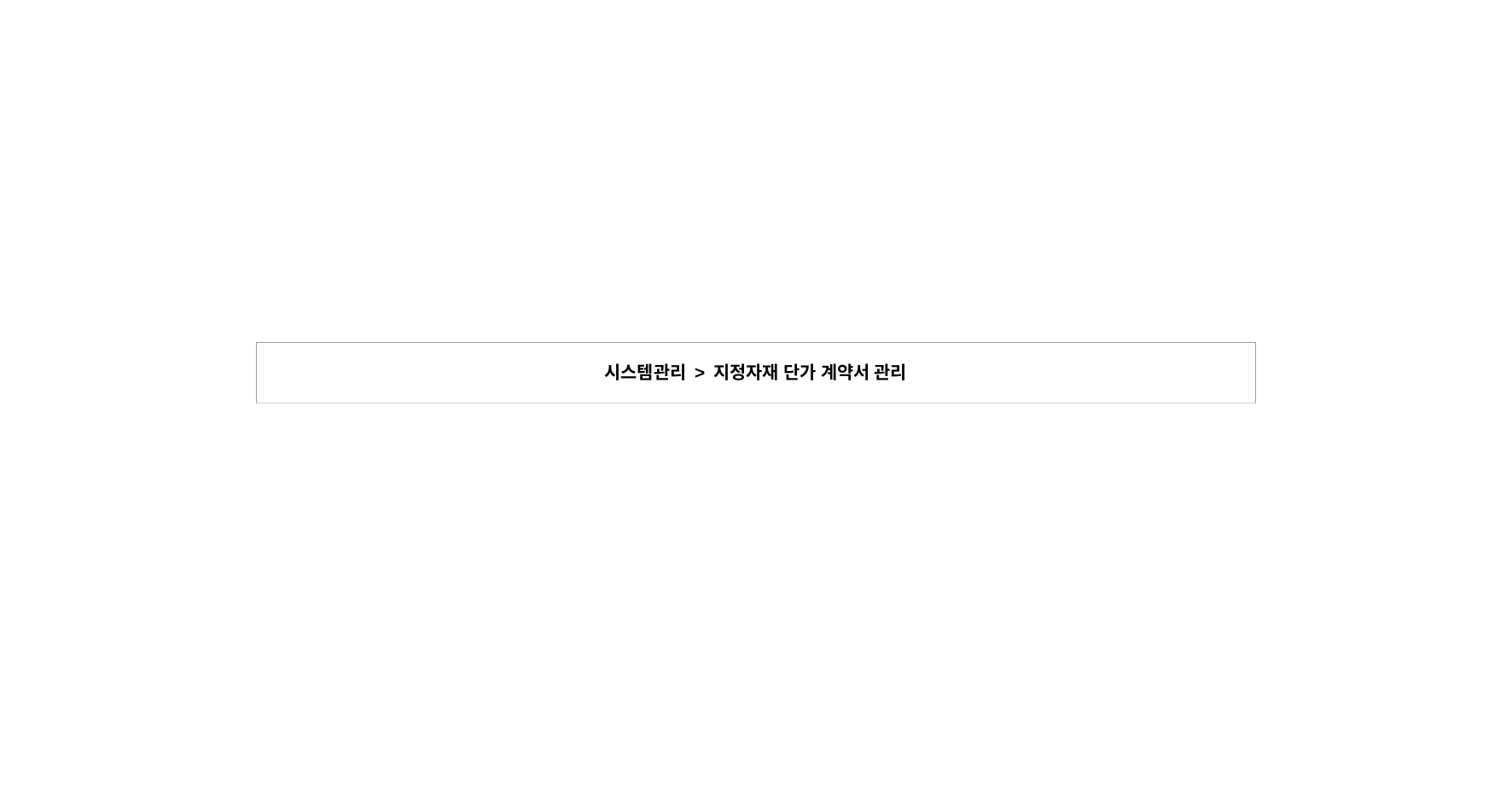

| 시스템관리 > 지정자재 단가 계약서 관리 |
| --- |